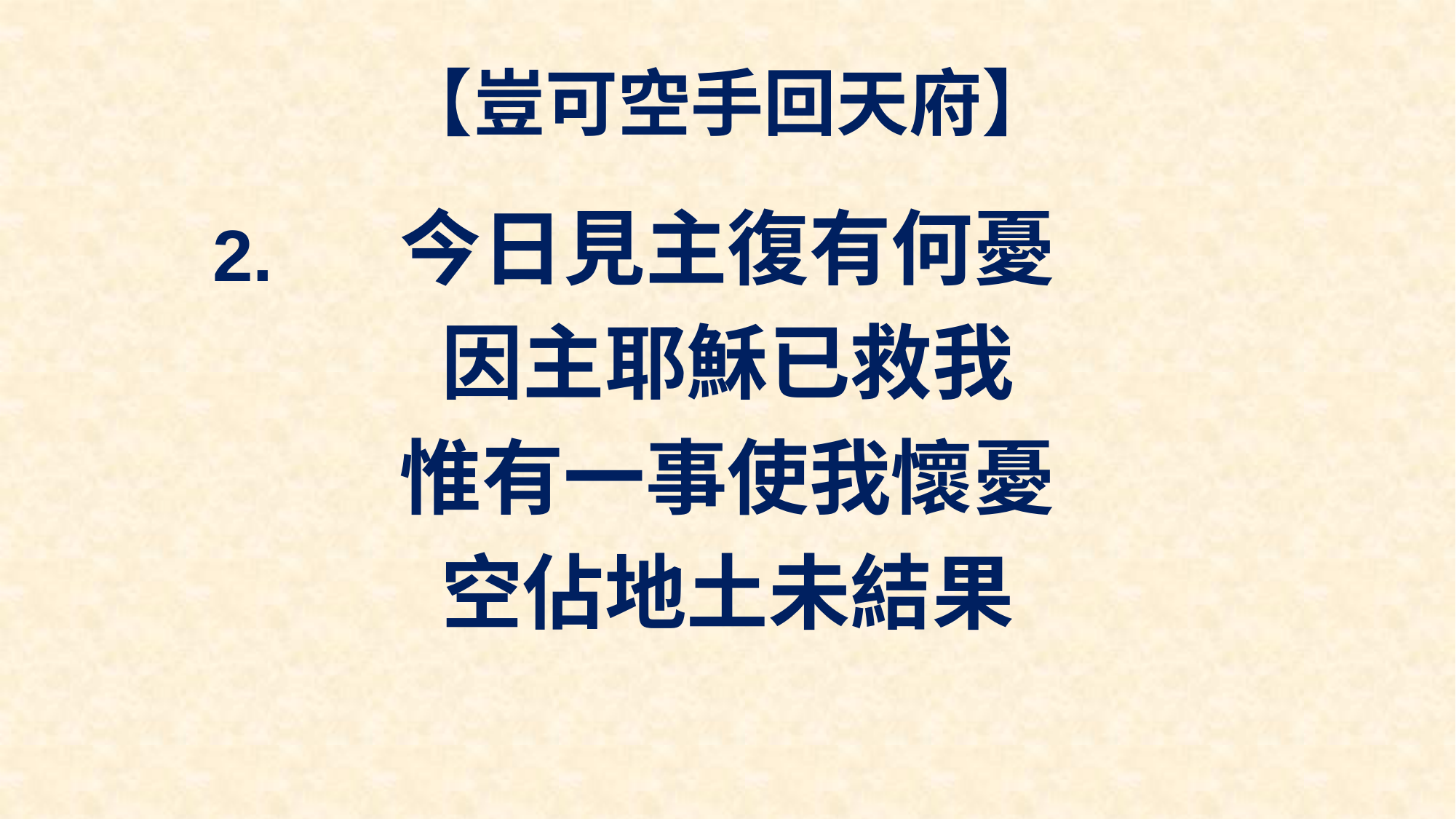

# 【豈可空手回天府】
今日見主復有何憂
因主耶穌已救我
惟有一事使我懷憂
空佔地土未結果
2.